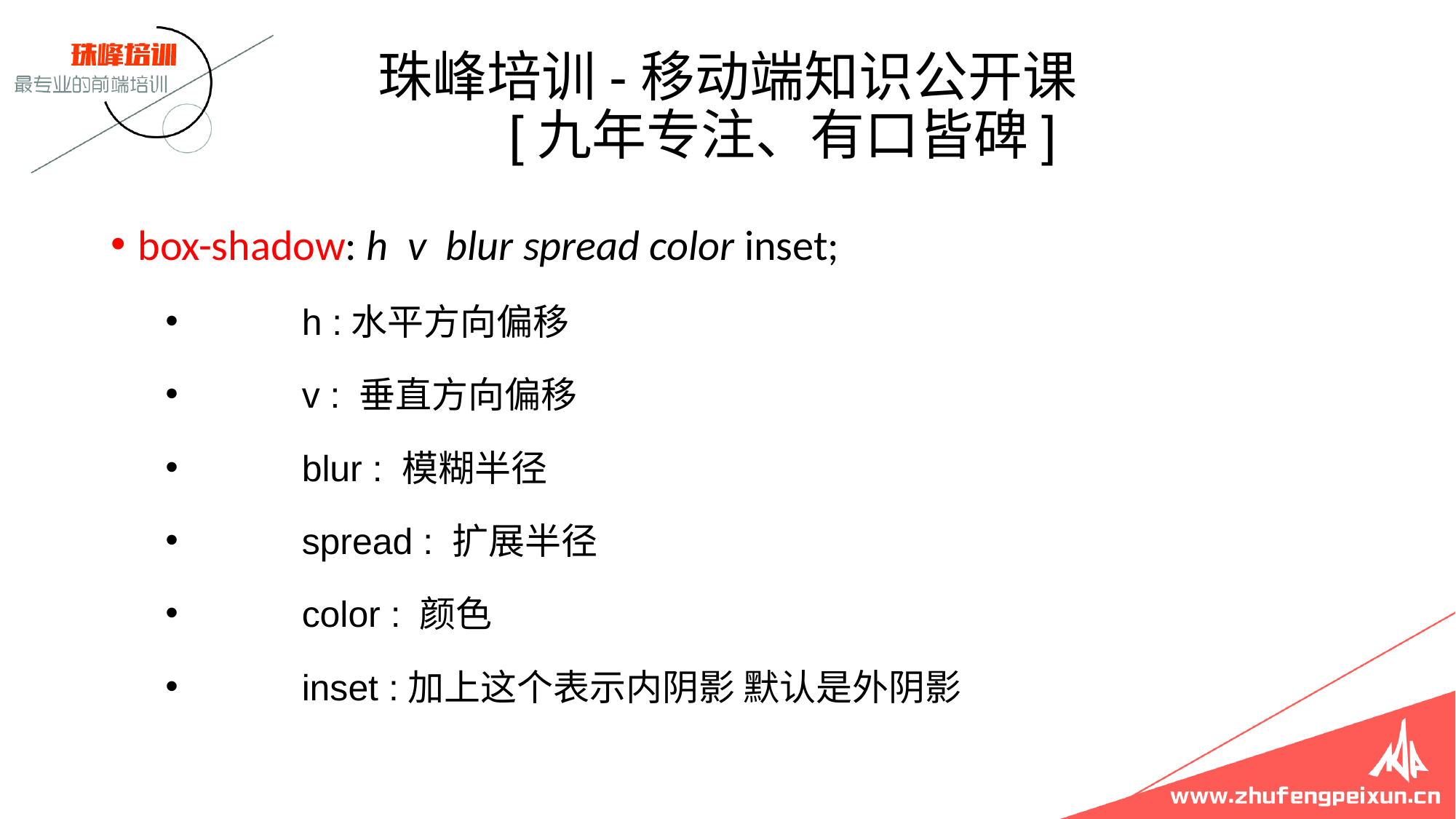

# 珠峰培训-移动端知识公开课 [九年专注、有口皆碑]
box-shadow: h  v  blur spread color inset;
	h :水平方向偏移
	v : 垂直方向偏移
	blur : 模糊半径
	spread : 扩展半径
	color : 颜色
	inset :加上这个表示内阴影 默认是外阴影